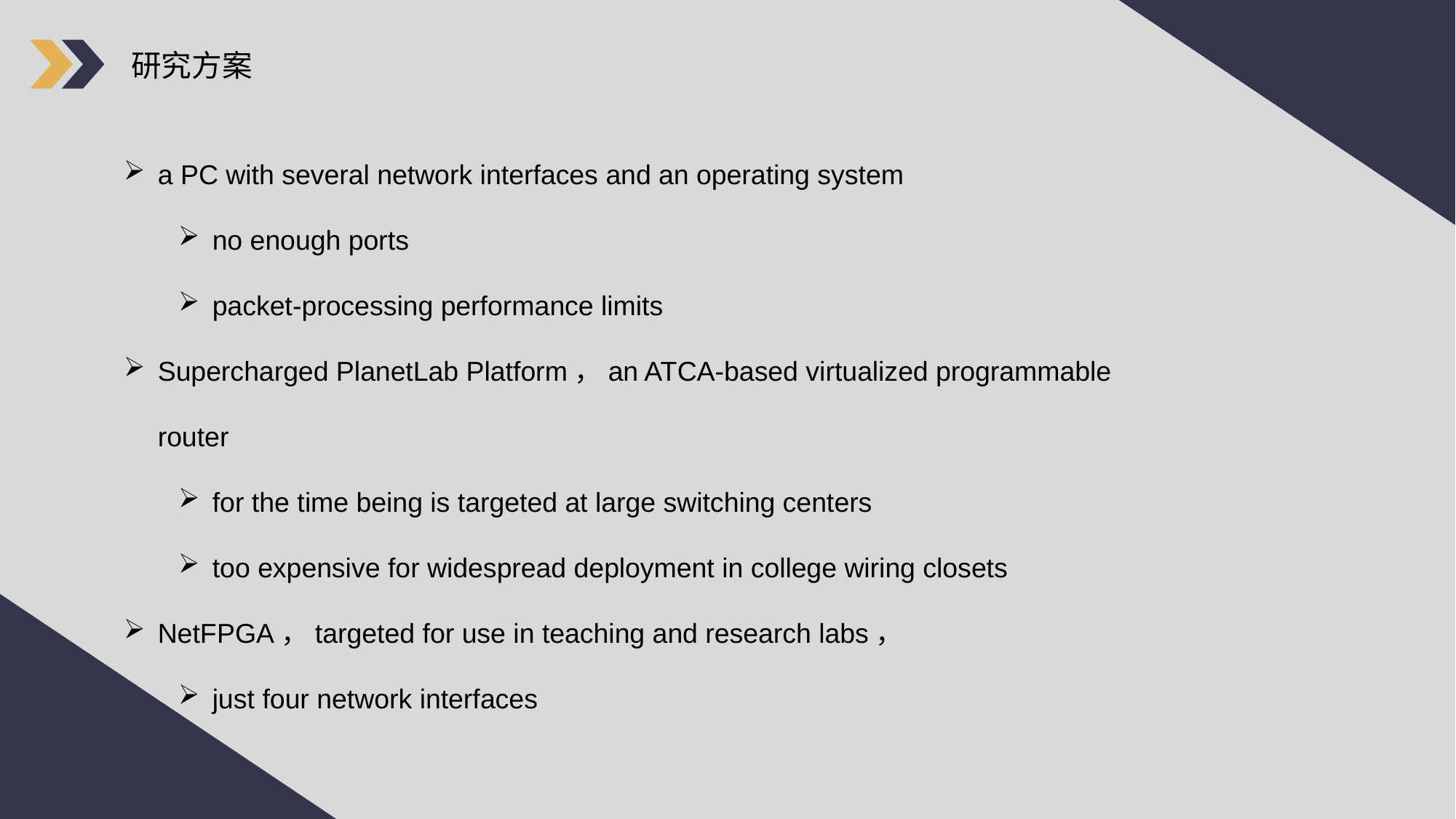

研究方案
a PC with several network interfaces and an operating system
no enough ports
packet-processing performance limits
Supercharged PlanetLab Platform，an ATCA-based virtualized programmable router
for the time being is targeted at large switching centers
too expensive for widespread deployment in college wiring closets
NetFPGA，targeted for use in teaching and research labs，
just four network interfaces